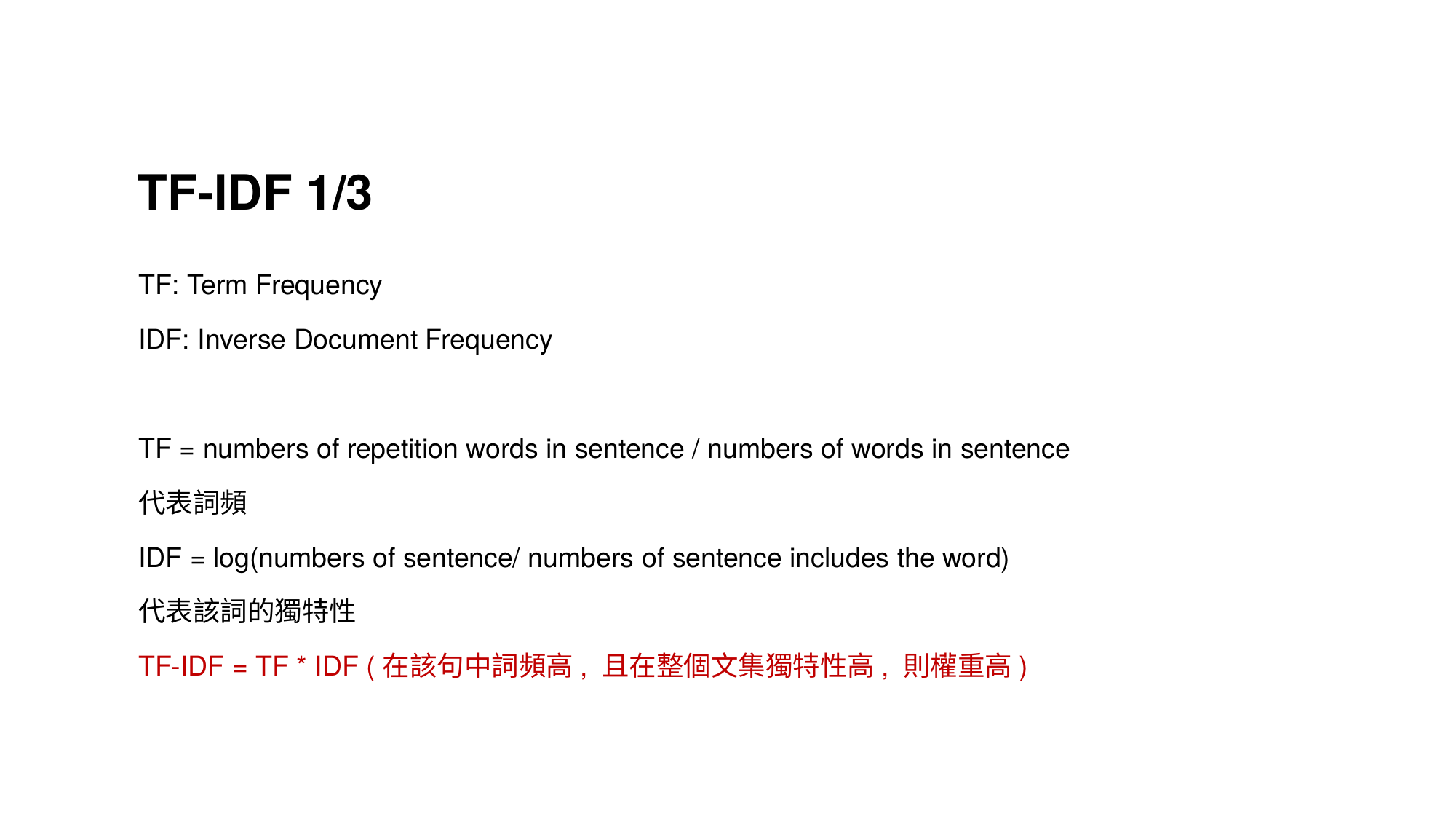

# TF-IDF 1/3
TF: Term Frequency
IDF: Inverse Document Frequency

TF = numbers of repetition words in sentence / numbers of words in sentence
代表詞頻
IDF = log(numbers of sentence/ numbers of sentence includes the word)
代表該詞的獨特性
TF-IDF = TF * IDF (在該句中詞頻高, 且在整個文集獨特性高, 則權重高)